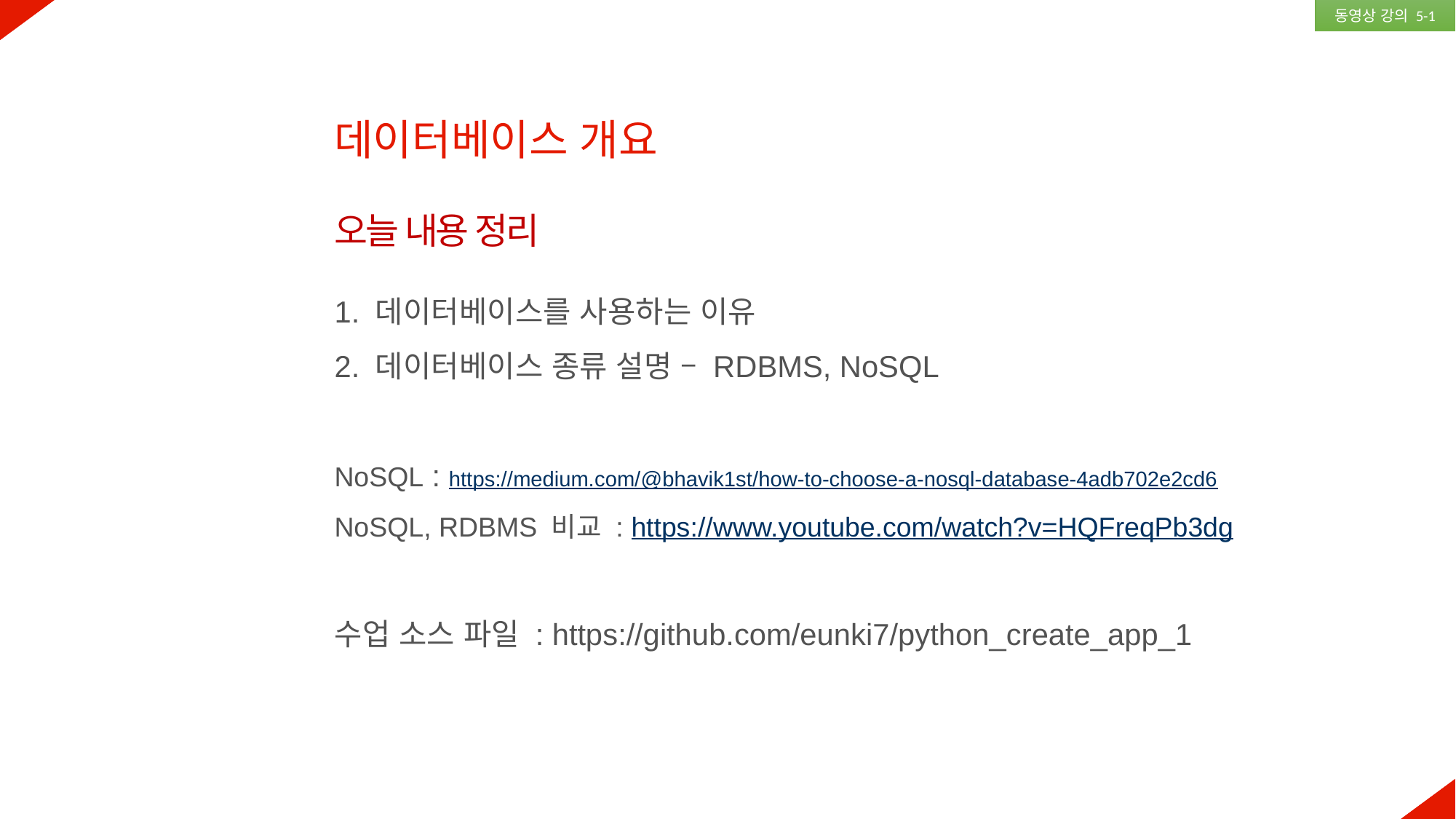

동영상 강의 5-1
데이터베이스 개요

오늘 내용 정리
1. 데이터베이스를 사용하는 이유
2. 데이터베이스 종류 설명 – RDBMS, NoSQL

NoSQL : https://medium.com/@bhavik1st/how-to-choose-a-nosql-database-4adb702e2cd6
NoSQL, RDBMS 비교 : https://www.youtube.com/watch?v=HQFreqPb3dg

수업 소스 파일 : https://github.com/eunki7/python_create_app_1